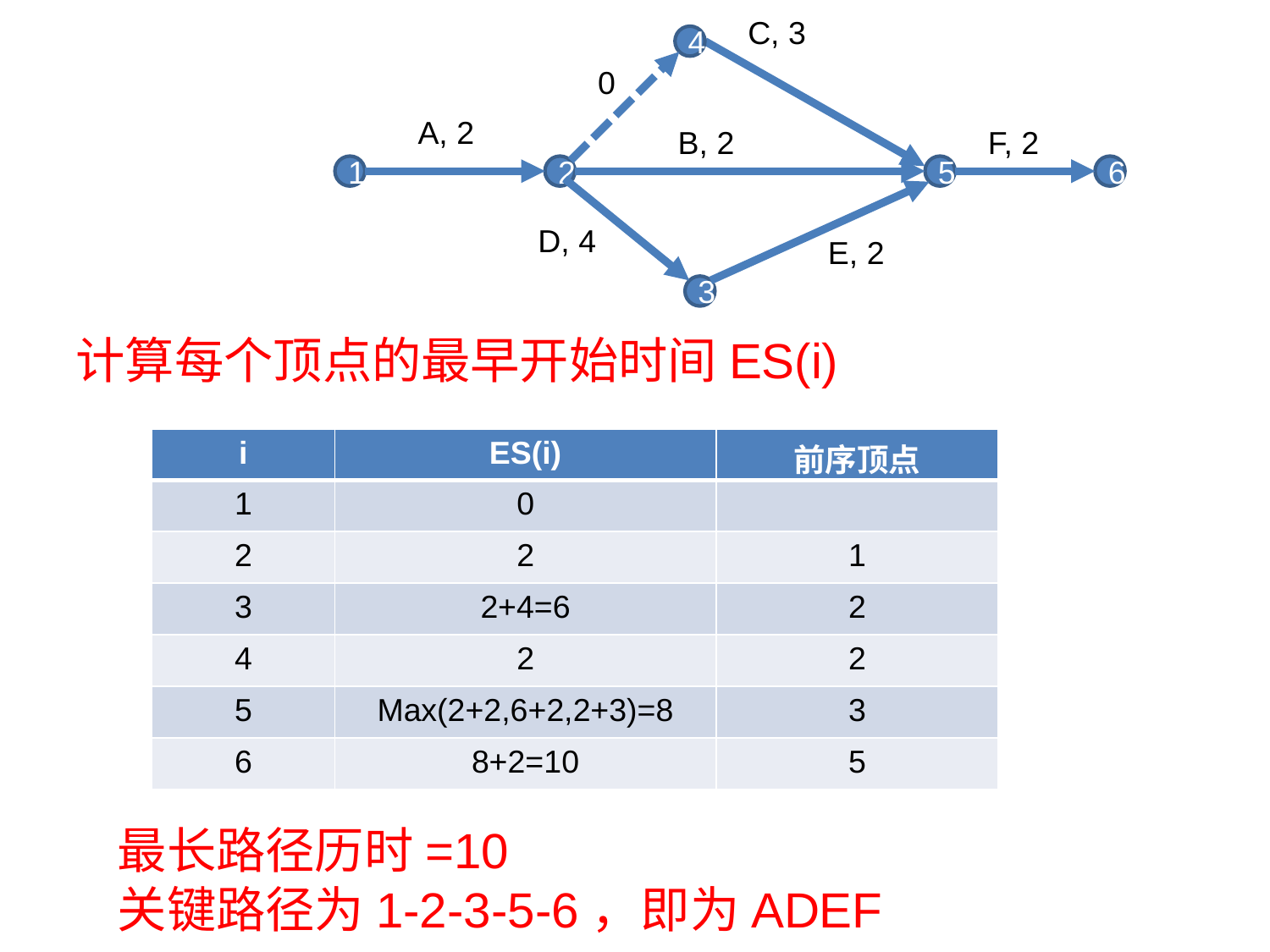

C, 3
4
0
A, 2
B, 2
F, 2
1
2
5
6
D, 4
E, 2
3
计算每个顶点的最早开始时间ES(i)
| i | ES(i) | 前序顶点 |
| --- | --- | --- |
| 1 | 0 |  |
| 2 | 2 | 1 |
| 3 | 2+4=6 | 2 |
| 4 | 2 | 2 |
| 5 | Max(2+2,6+2,2+3)=8 | 3 |
| 6 | 8+2=10 | 5 |
最长路径历时=10
关键路径为1-2-3-5-6，即为ADEF